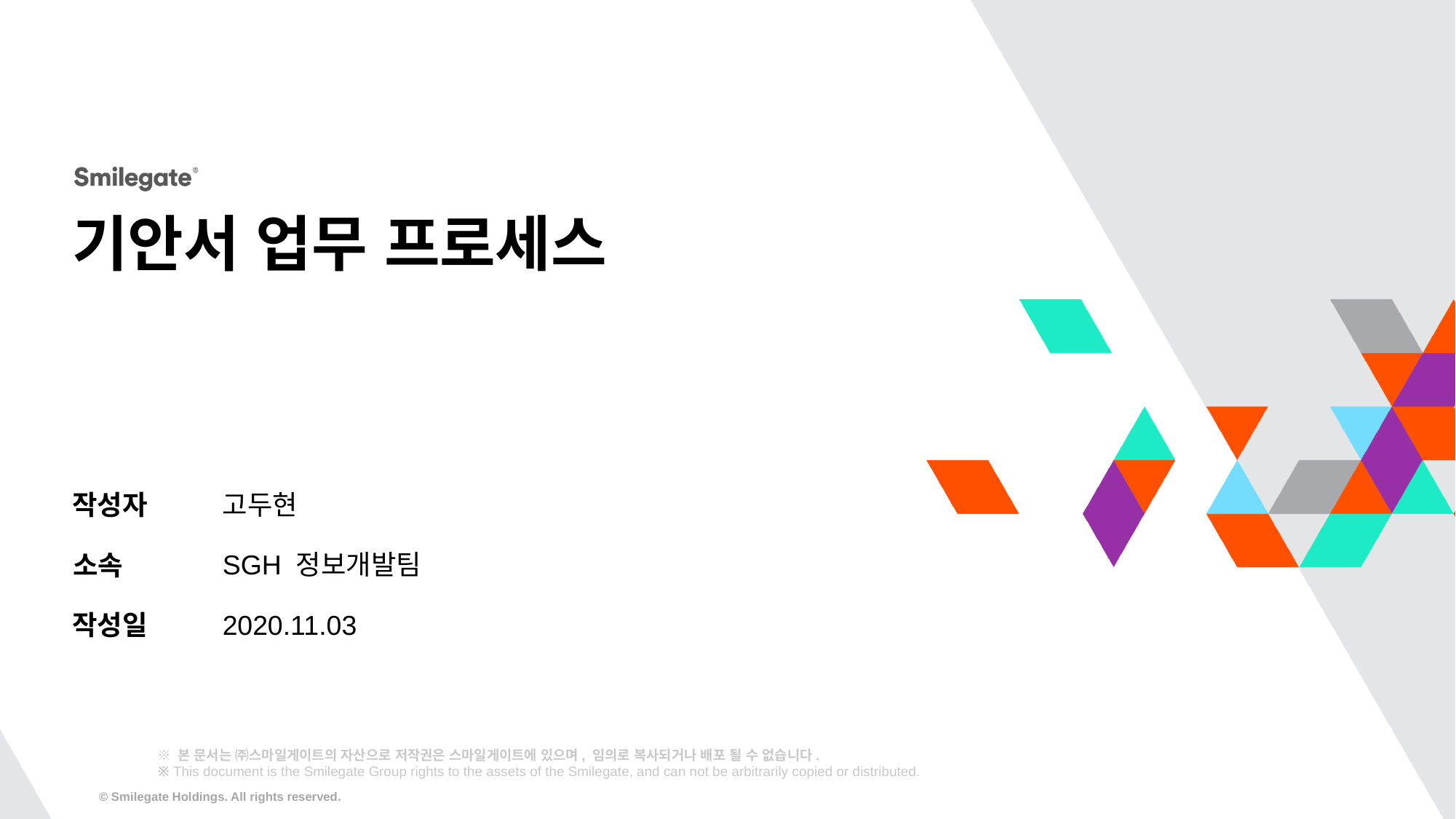

# 기안서 업무 프로세스
고두현
SGH 정보개발팀
2020.11.03